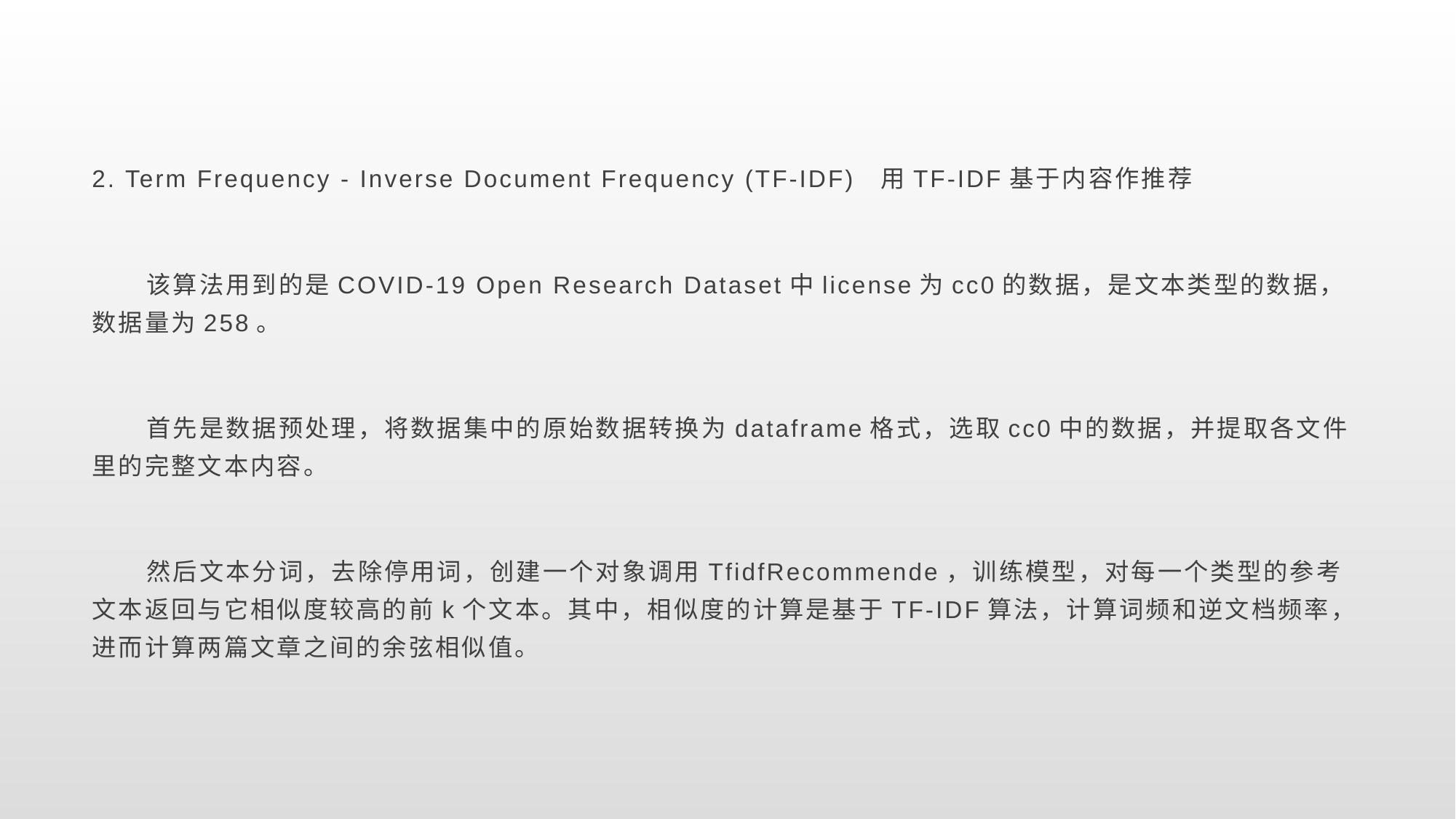

#
2. Term Frequency - Inverse Document Frequency (TF-IDF)  用TF-IDF基于内容作推荐

该算法用到的是COVID-19 Open Research Dataset中license为cc0的数据，是文本类型的数据，数据量为258。

首先是数据预处理，将数据集中的原始数据转换为dataframe格式，选取cc0中的数据，并提取各文件里的完整文本内容。

然后文本分词，去除停用词，创建一个对象调用TfidfRecommende，训练模型，对每一个类型的参考文本返回与它相似度较高的前k个文本。其中，相似度的计算是基于TF-IDF算法，计算词频和逆文档频率，进而计算两篇文章之间的余弦相似值。